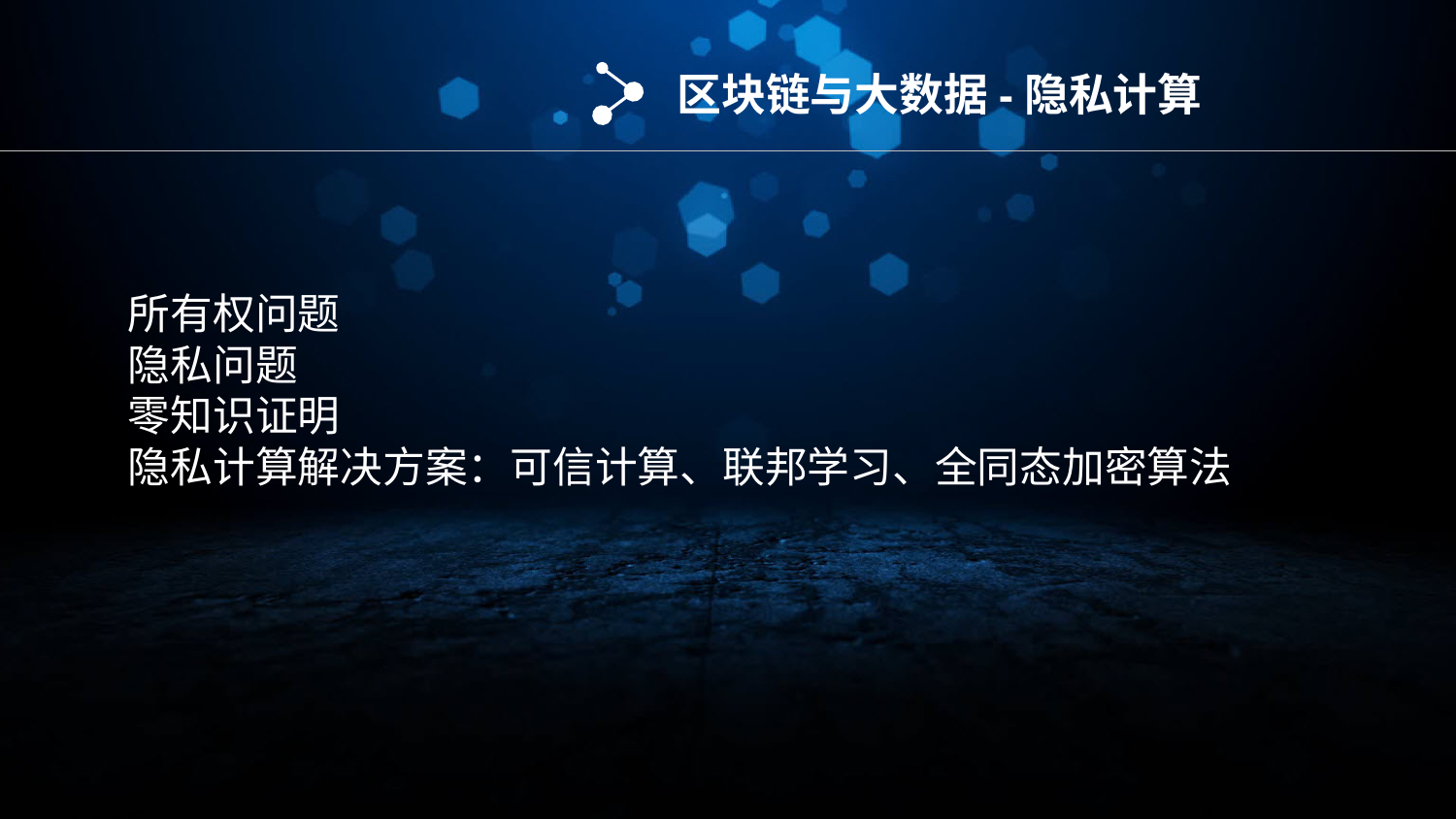

区块链与大数据-隐私计算
所有权问题
隐私问题
零知识证明
隐私计算解决方案：可信计算、联邦学习、全同态加密算法